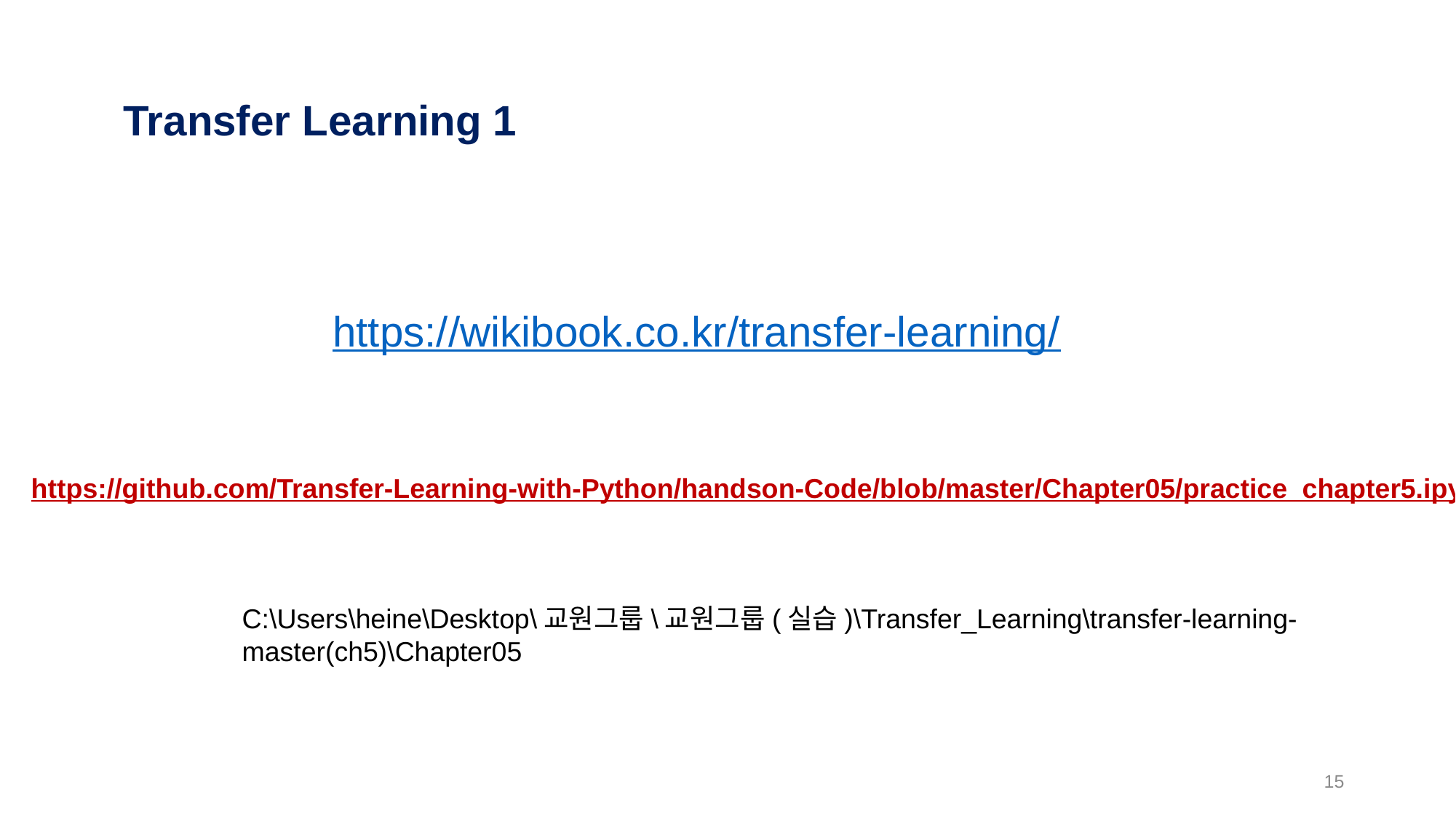

Transfer Learning 1
https://wikibook.co.kr/transfer-learning/
https://github.com/Transfer-Learning-with-Python/handson-Code/blob/master/Chapter05/practice_chapter5.ipynb
C:\Users\heine\Desktop\교원그룹\교원그룹(실습)\Transfer_Learning\transfer-learning-master(ch5)\Chapter05
15